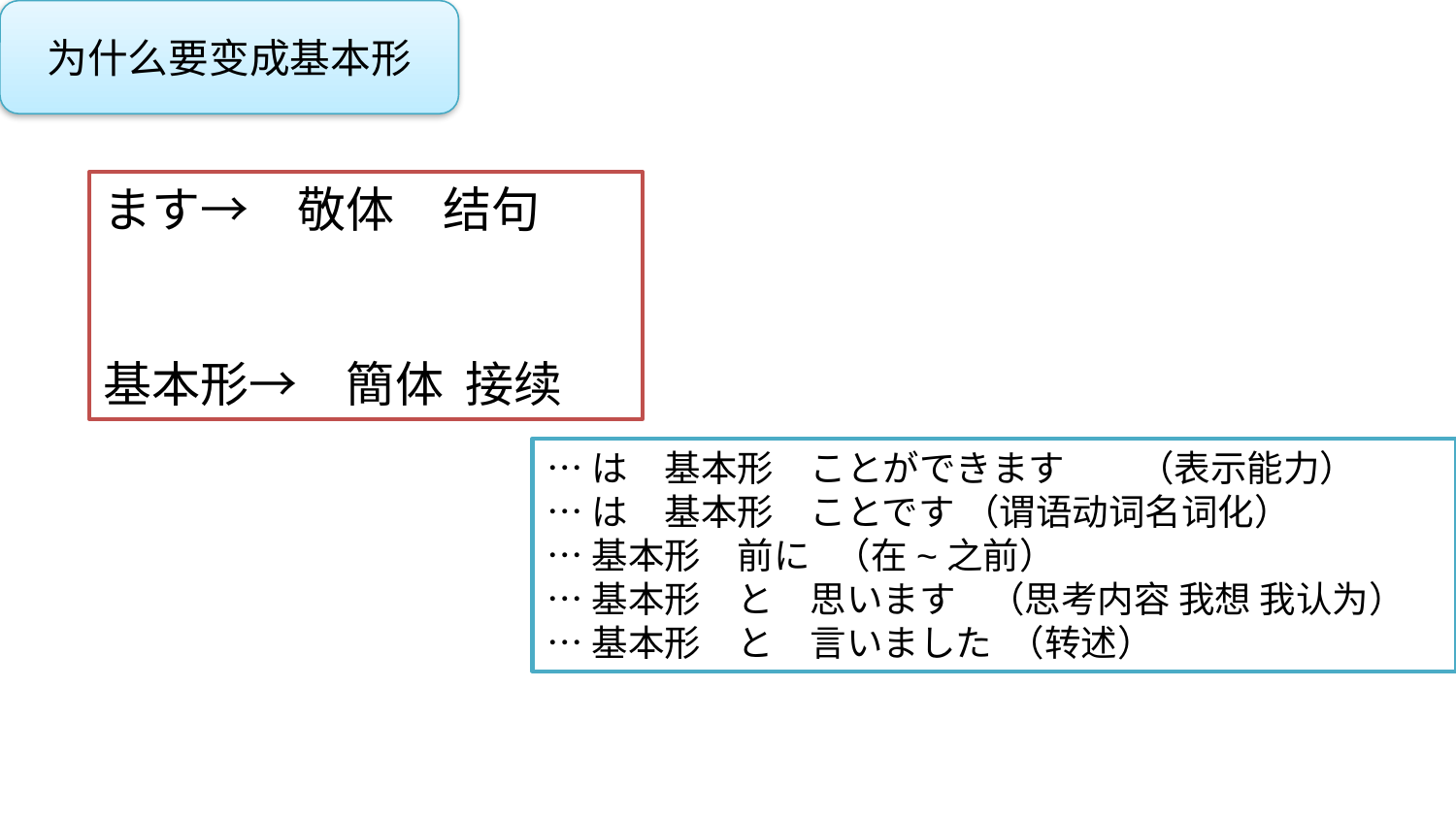

为什么要变成基本形
ます→　敬体　结句

基本形→　簡体  接续
…は　基本形　ことができます　　（表示能力）
…は　基本形　ことです （谓语动词名词化）
…基本形　前に   （在~之前）
…基本形　と　思います    （思考内容 我想 我认为）
…基本形　と　言いました  （转述）